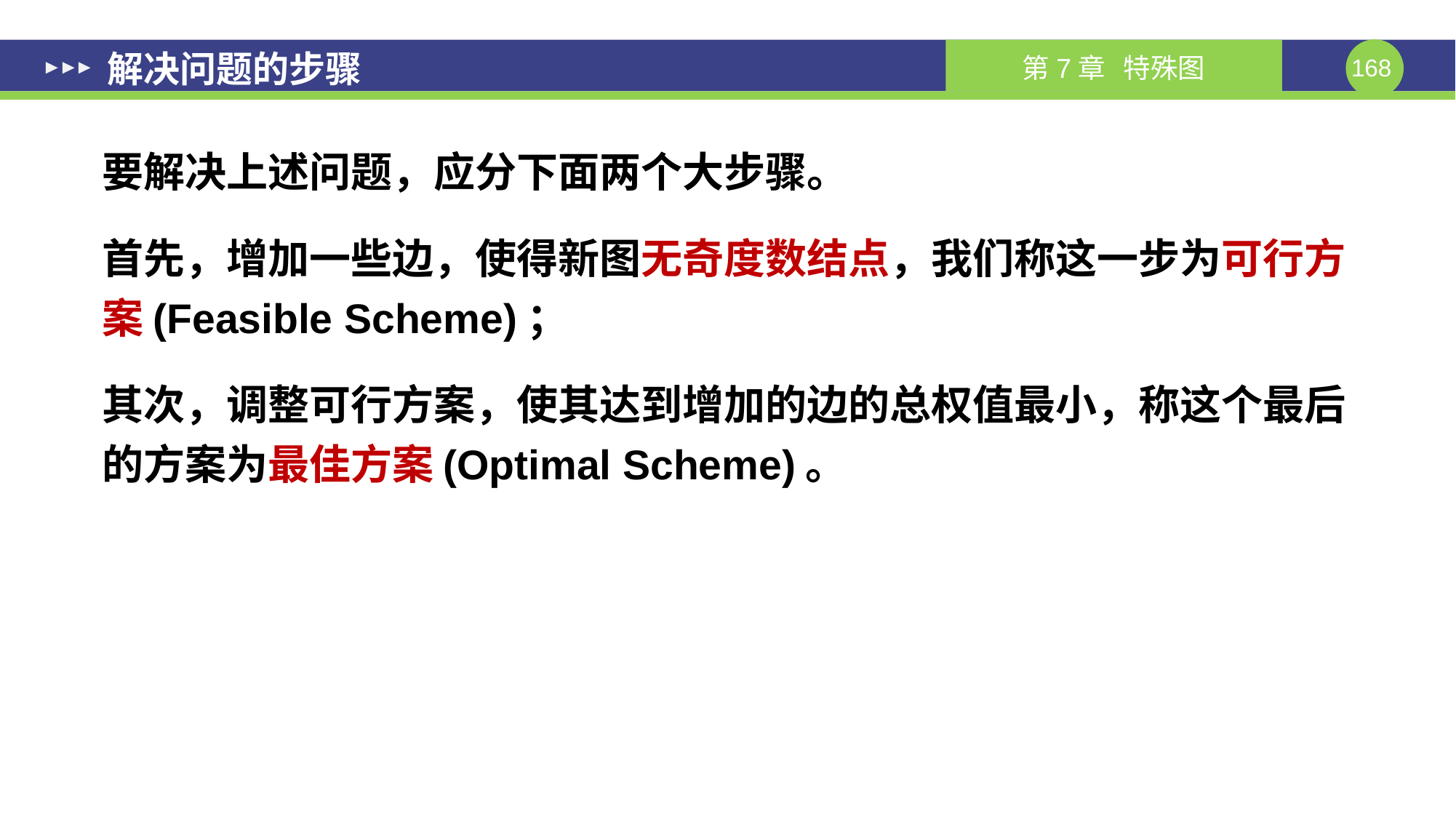

# 解决问题的步骤
要解决上述问题，应分下面两个大步骤。
首先，增加一些边，使得新图无奇度数结点，我们称这一步为可行方案(Feasible Scheme)；
其次，调整可行方案，使其达到增加的边的总权值最小，称这个最后的方案为最佳方案(Optimal Scheme)。